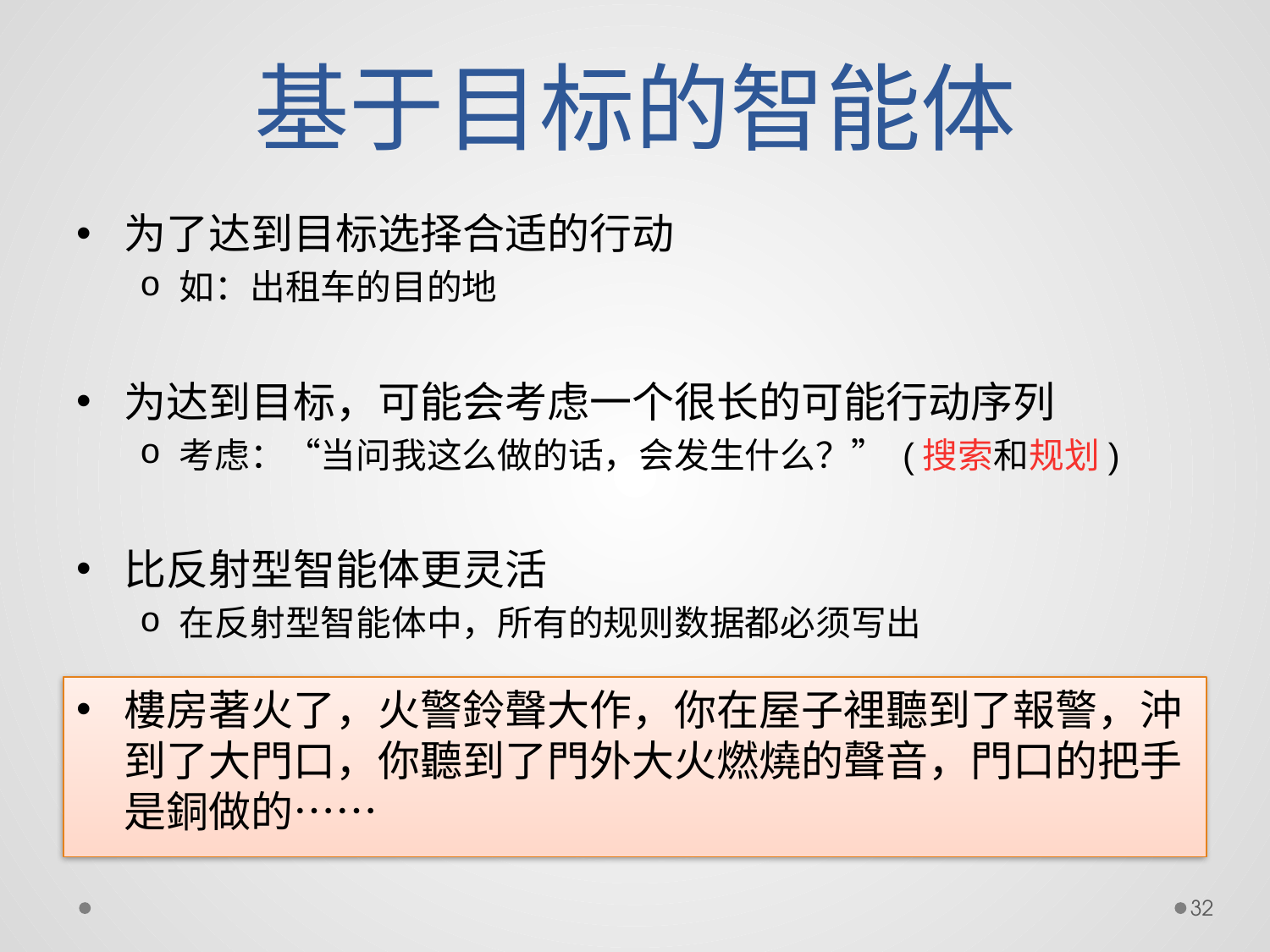

# 基于目标的智能体
为了达到目标选择合适的行动
如：出租车的目的地

为达到目标，可能会考虑一个很长的可能行动序列
考虑：“当问我这么做的话，会发生什么？” (搜索和规划)

比反射型智能体更灵活
在反射型智能体中，所有的规则数据都必须写出
樓房著火了，火警鈴聲大作，你在屋子裡聽到了報警，沖到了大門口，你聽到了門外大火燃燒的聲音，門口的把手是銅做的……
32